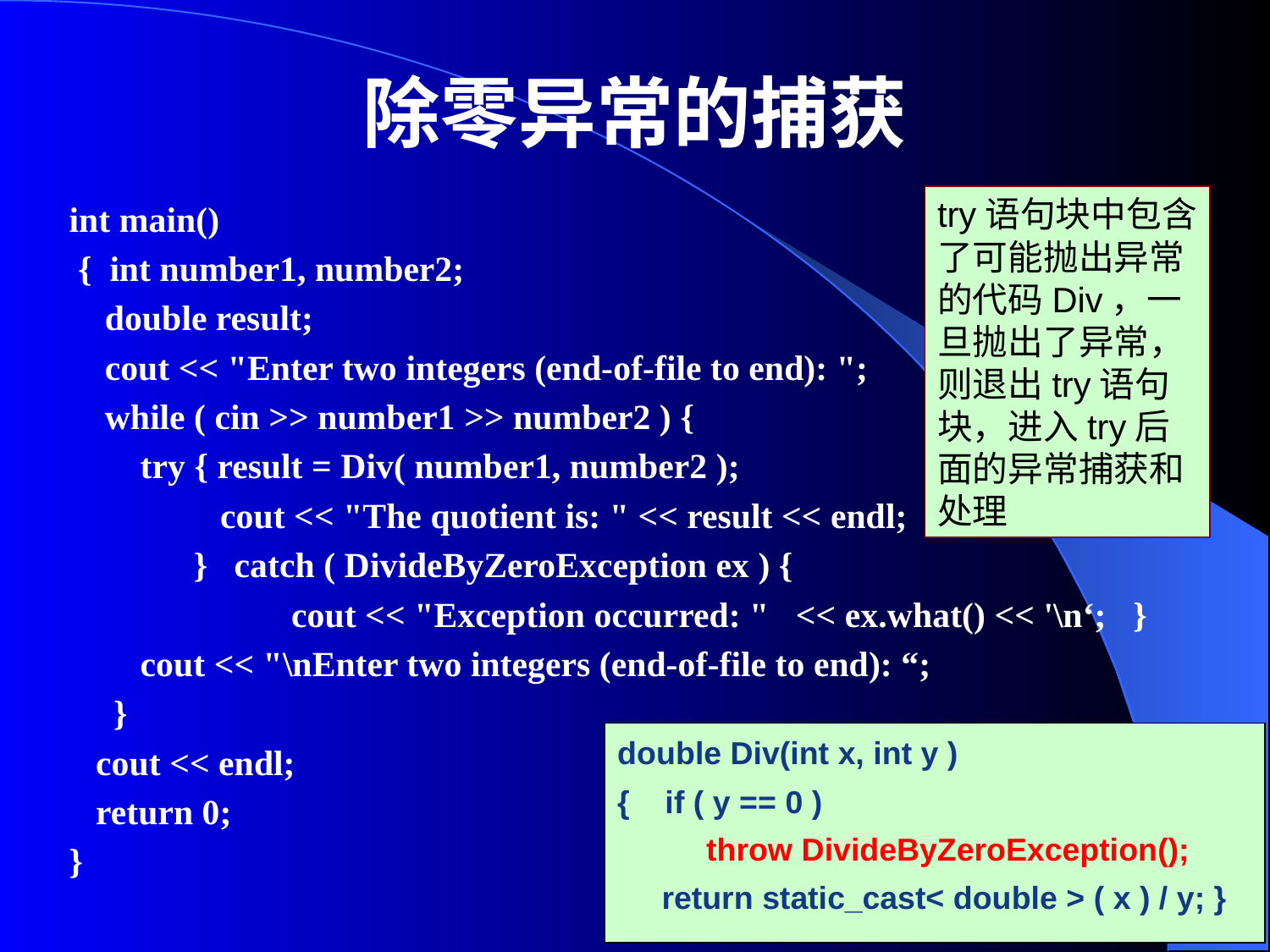

# 除零异常的捕获
try语句块中包含了可能抛出异常的代码Div，一旦抛出了异常，则退出try语句块，进入try后面的异常捕获和处理
int main()
 {  int number1, number2;
    double result;
    cout << "Enter two integers (end-of-file to end): ";
    while ( cin >> number1 >> number2 ) {
        try { result = Div( number1, number2 );
                 cout << "The quotient is: " << result << endl;
              }   catch ( DivideByZeroException ex ) {
                         cout << "Exception occurred: "   << ex.what() << '\n‘;   }
        cout << "\nEnter two integers (end-of-file to end): “;
     }
   cout << endl;
   return 0;
}
double Div(int x, int y )
{    if ( y == 0 )
          throw DivideByZeroException();
     return static_cast< double > ( x ) / y; }